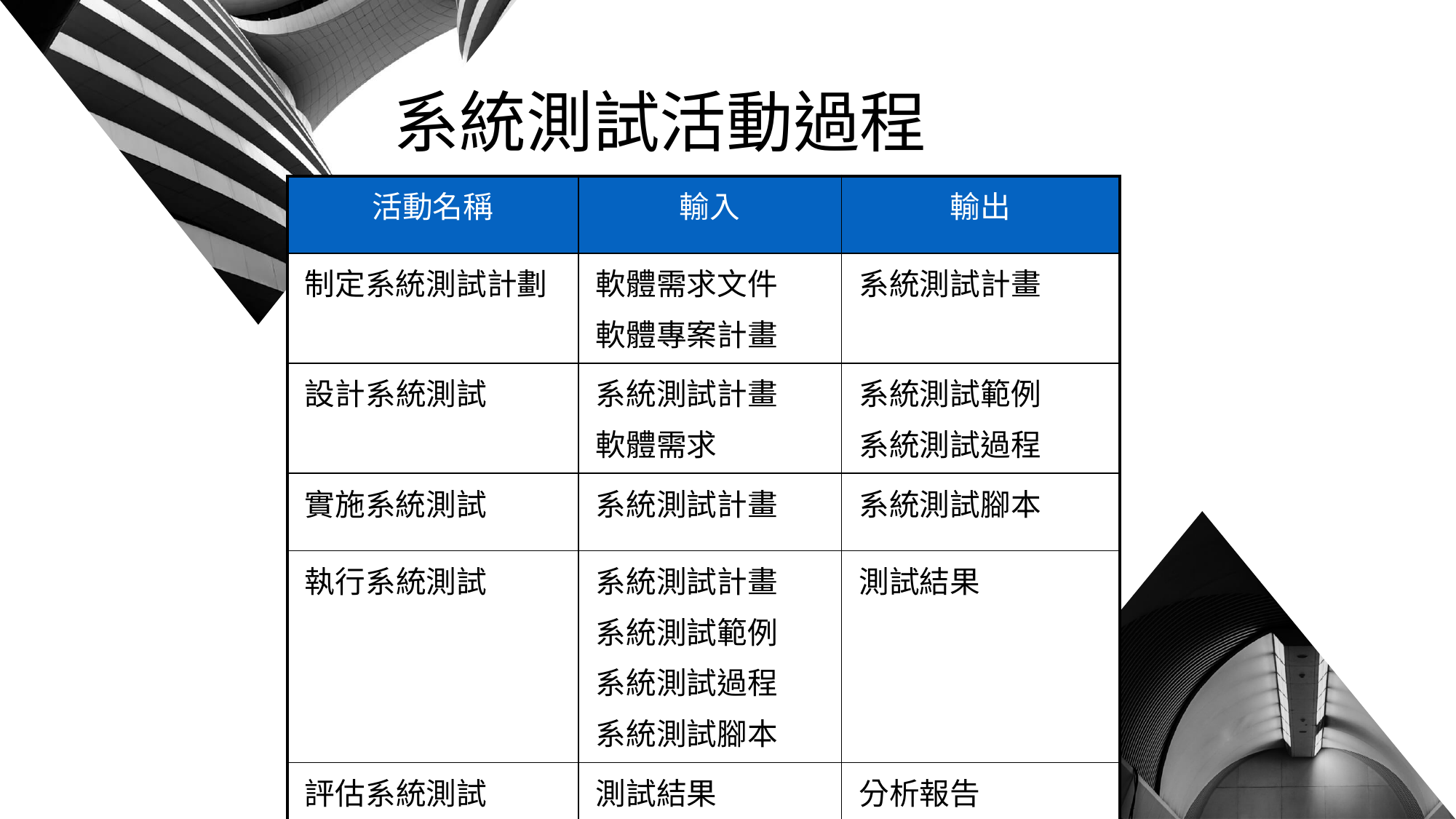

# 系統測試活動過程
| 活動名稱 | 輸入 | 輸出 |
| --- | --- | --- |
| 制定系統測試計劃 | 軟體需求文件 軟體專案計畫 | 系統測試計畫 |
| 設計系統測試 | 系統測試計畫 軟體需求 | 系統測試範例 系統測試過程 |
| 實施系統測試 | 系統測試計畫 | 系統測試腳本 |
| 執行系統測試 | 系統測試計畫 系統測試範例 系統測試過程 系統測試腳本 | 測試結果 |
| 評估系統測試 | 測試結果 | 分析報告 修改變更請求 |